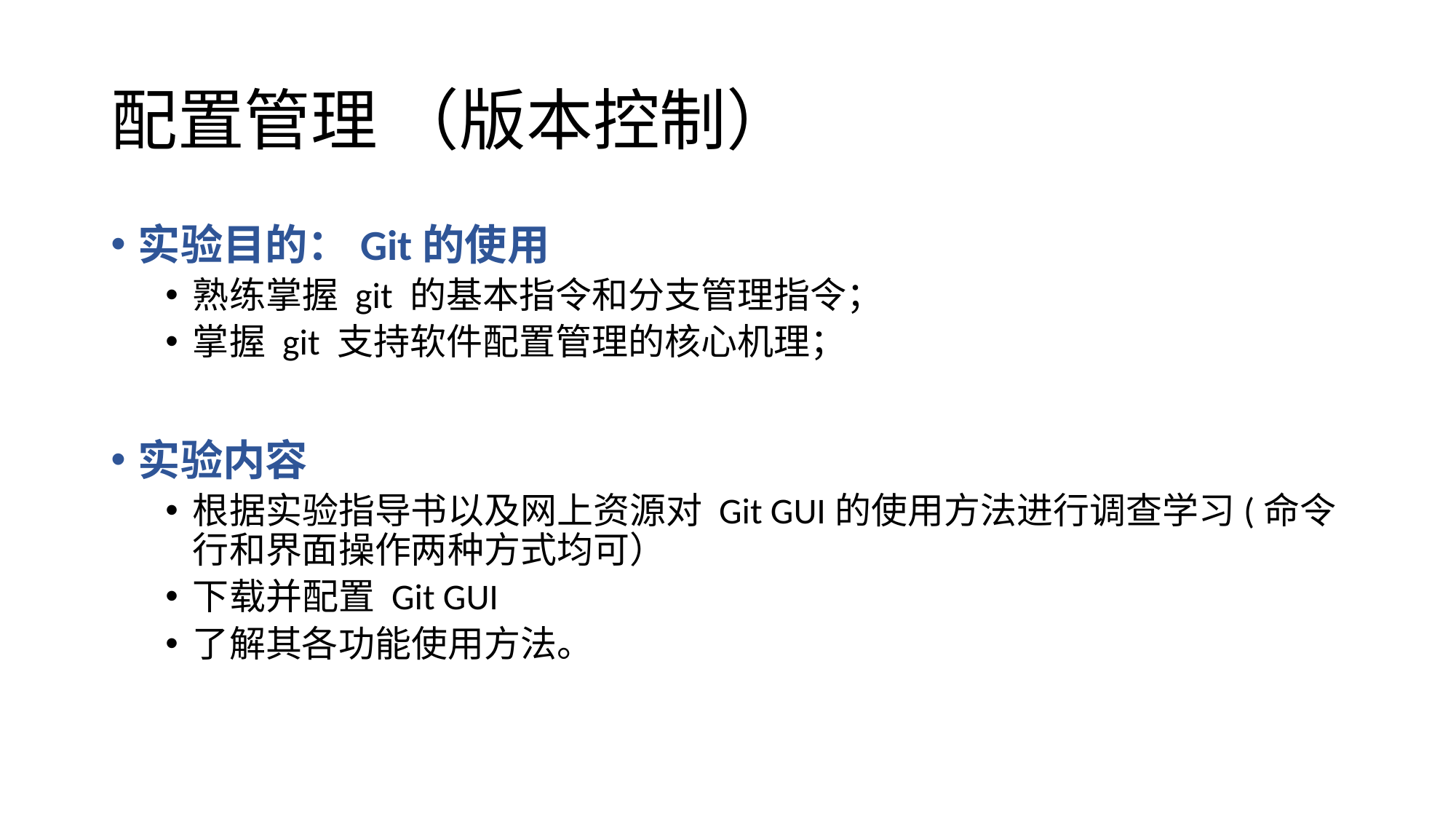

# 配置管理 （版本控制）
实验目的：Git的使用
熟练掌握 git 的基本指令和分支管理指令；
掌握 git 支持软件配置管理的核心机理；

实验内容
根据实验指导书以及网上资源对 Git GUI的使用方法进行调查学习(命令行和界面操作两种方式均可）
下载并配置 Git GUI
了解其各功能使用方法。